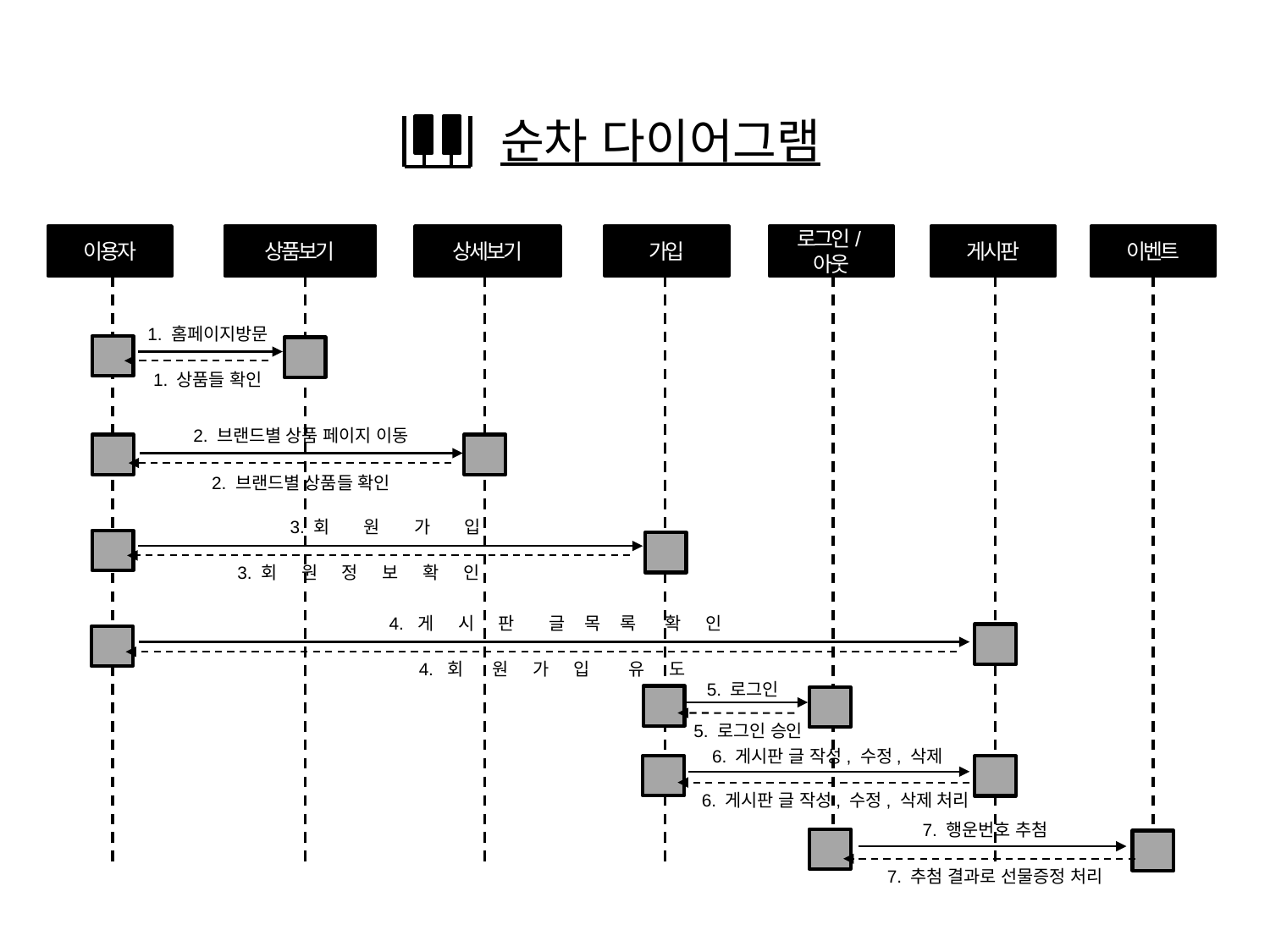

순차 다이어그램

이용자
상품보기
상세보기
가입
로그인/아웃
게시판
이벤트
1. 홈페이지방문

1. 상품들 확인
2. 브랜드별 상품 페이지 이동

2. 브랜드별 상품들 확인
3. 회       원       가       입

3. 회     원     정     보     확     인
4.  게     시     판       글    목    록      확     인

4.  회      원     가     입        유     도
5. 로그인

5. 로그인 승인
6. 게시판 글 작성, 수정, 삭제

6. 게시판 글 작성, 수정, 삭제 처리
7. 행운번호 추첨

7. 추첨 결과로 선물증정 처리